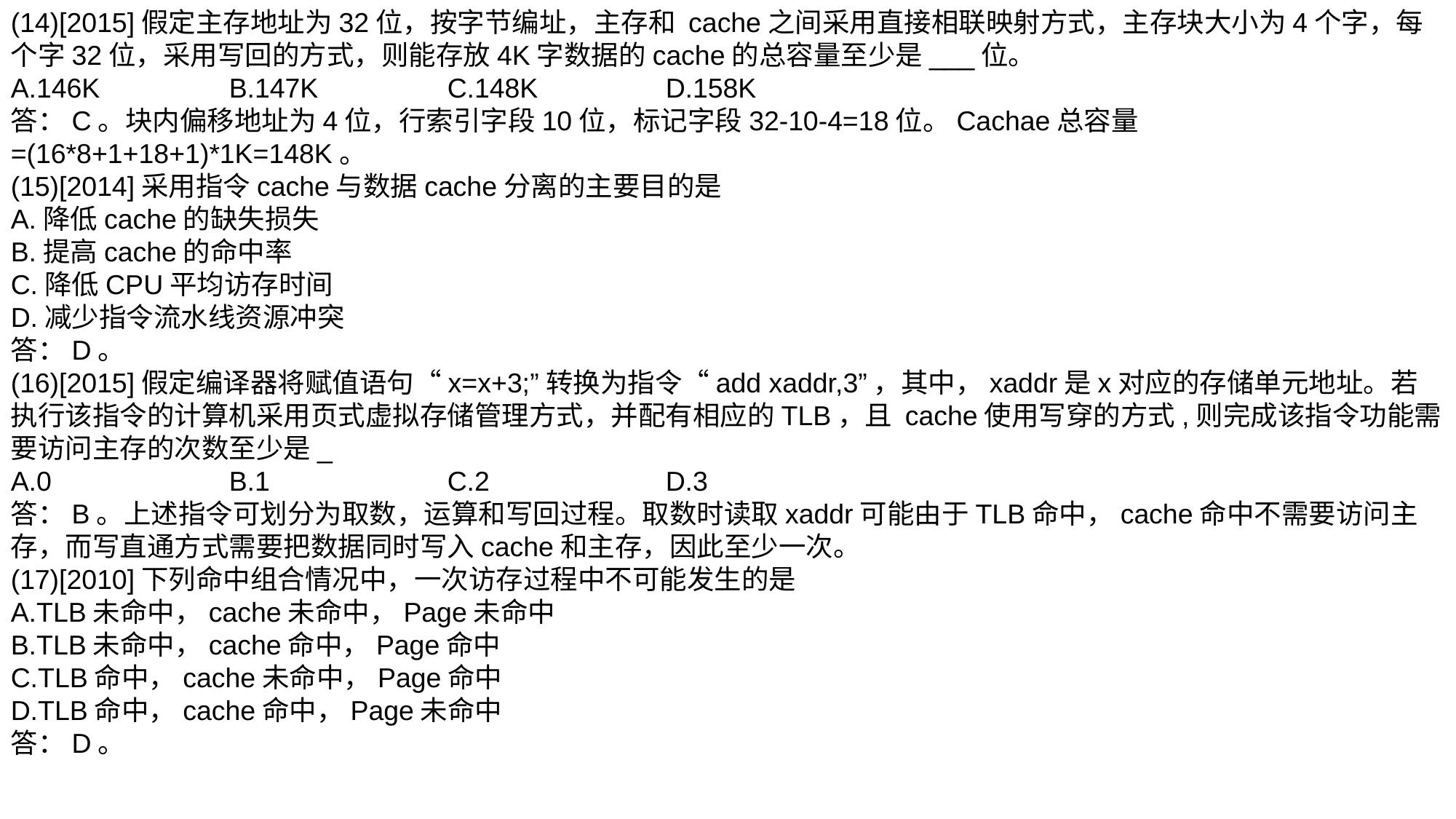

(14)[2015]假定主存地址为32位，按字节编址，主存和 cache之间采用直接相联映射方式，主存块大小为4个字，每个字32位，采用写回的方式，则能存放4K字数据的cache的总容量至少是___位。
A.146K		B.147K		C.148K		D.158K
答：C。块内偏移地址为4位，行索引字段10位，标记字段32-10-4=18位。Cachae总容量=(16*8+1+18+1)*1K=148K。
(15)[2014]采用指令cache与数据cache分离的主要目的是
A.降低cache的缺失损失
B.提高cache的命中率
C.降低CPU平均访存时间
D.减少指令流水线资源冲突
答：D。
(16)[2015]假定编译器将赋值语句“x=x+3;”转换为指令“add xaddr,3”，其中，xaddr是x对应的存储单元地址。若执行该指令的计算机采用页式虚拟存储管理方式，并配有相应的TLB，且 cache使用写穿的方式,则完成该指令功能需要访问主存的次数至少是_
A.0		B.1		C.2		D.3
答：B。上述指令可划分为取数，运算和写回过程。取数时读取xaddr可能由于TLB命中，cache命中不需要访问主存，而写直通方式需要把数据同时写入cache和主存，因此至少一次。
(17)[2010]下列命中组合情况中，一次访存过程中不可能发生的是
A.TLB未命中，cache未命中，Page未命中
B.TLB未命中，cache命中，Page命中
C.TLB命中，cache未命中，Page命中
D.TLB命中，cache命中，Page未命中
答：D。